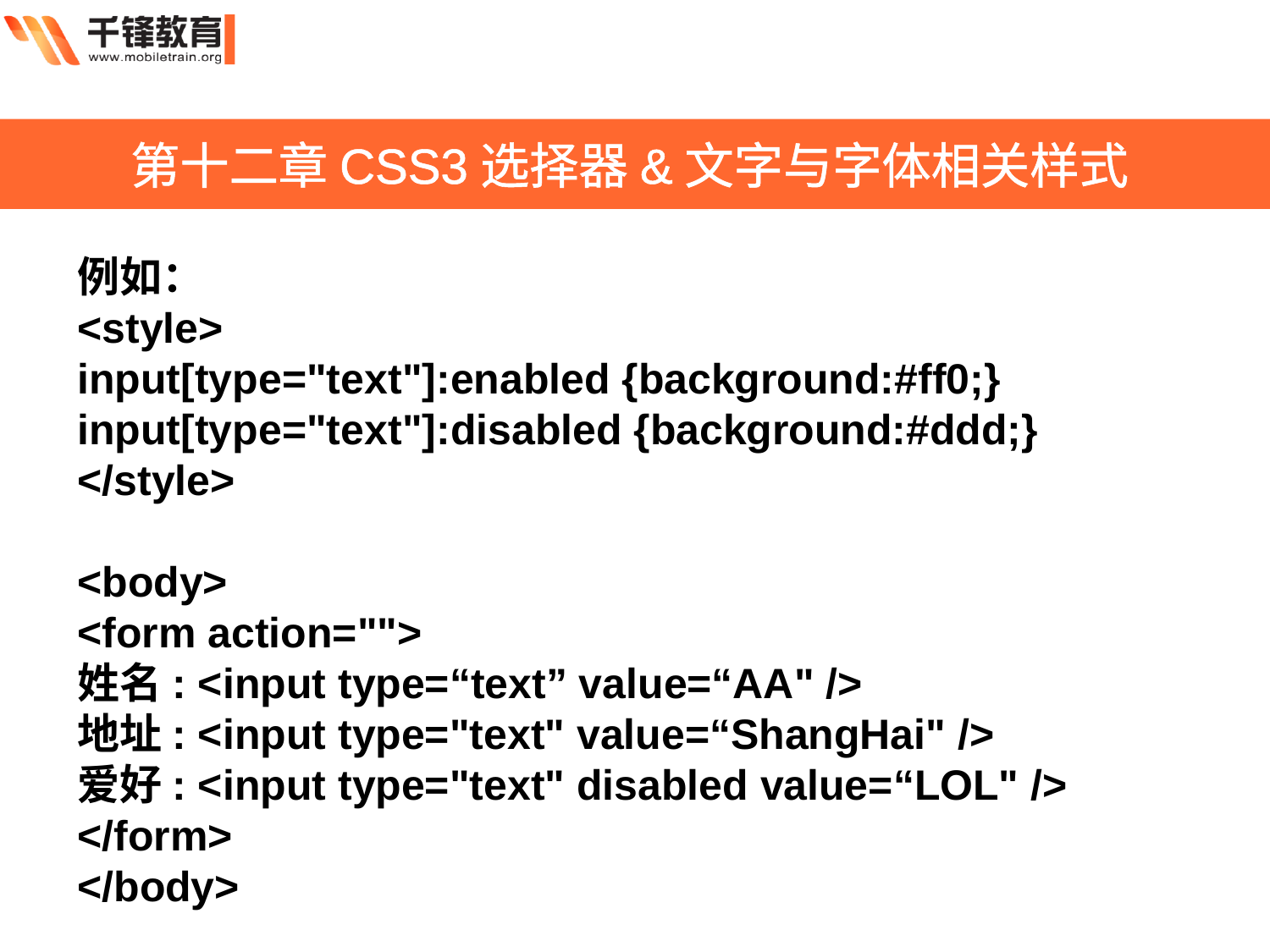

第十二章CSS3选择器&文字与字体相关样式
例如：
<style>
input[type="text"]:enabled {background:#ff0;}
input[type="text"]:disabled {background:#ddd;}
</style>

<body>
<form action="">
姓名: <input type=“text” value=“AA" />
地址: <input type="text" value=“ShangHai" />
爱好: <input type="text" disabled value=“LOL" />
</form>
</body>